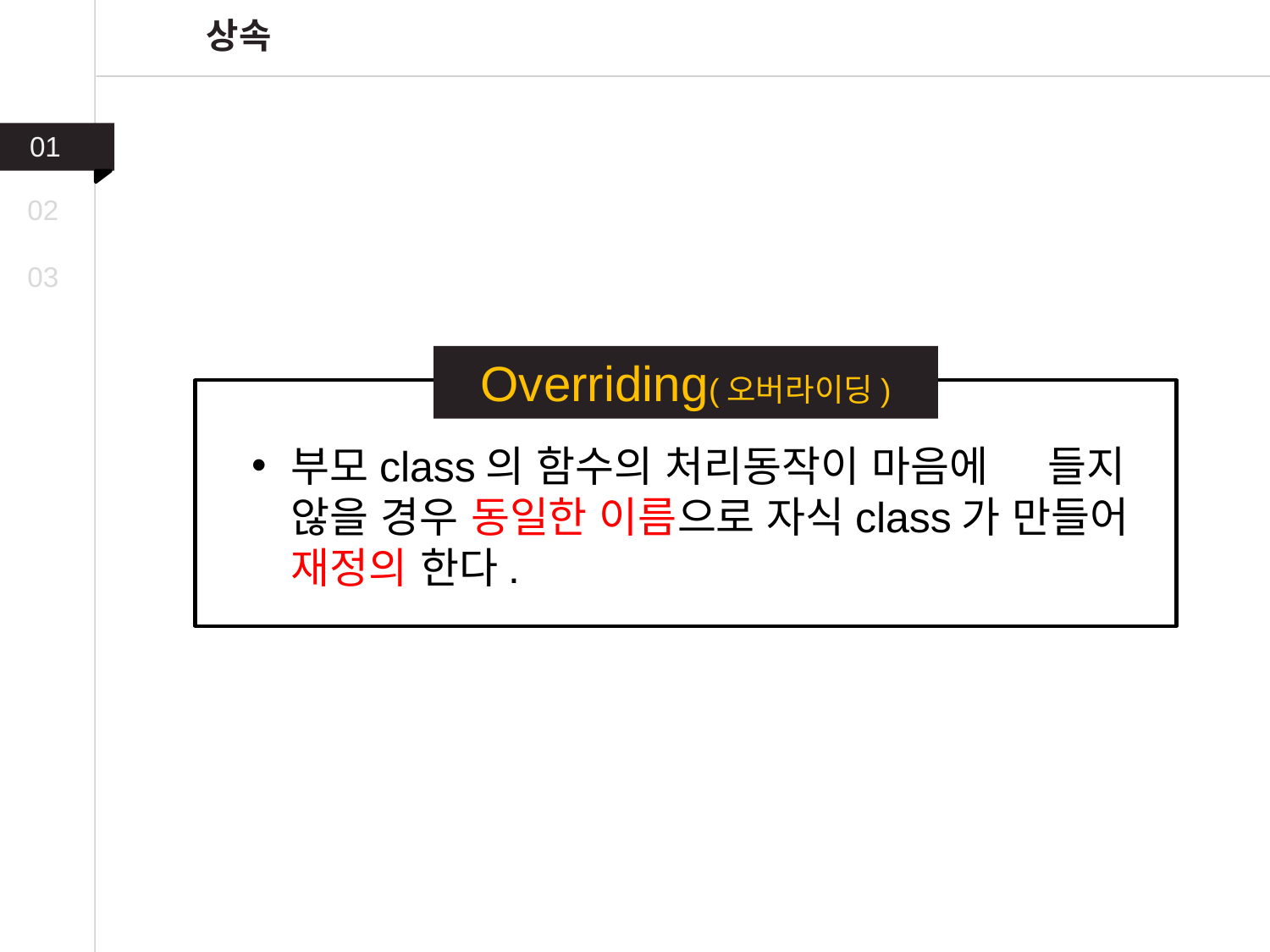

상속
01

02
03
Overriding(오버라이딩)

부모class의 함수의 처리동작이 마음에     들지 않을 경우 동일한 이름으로 자식class가 만들어 재정의 한다.